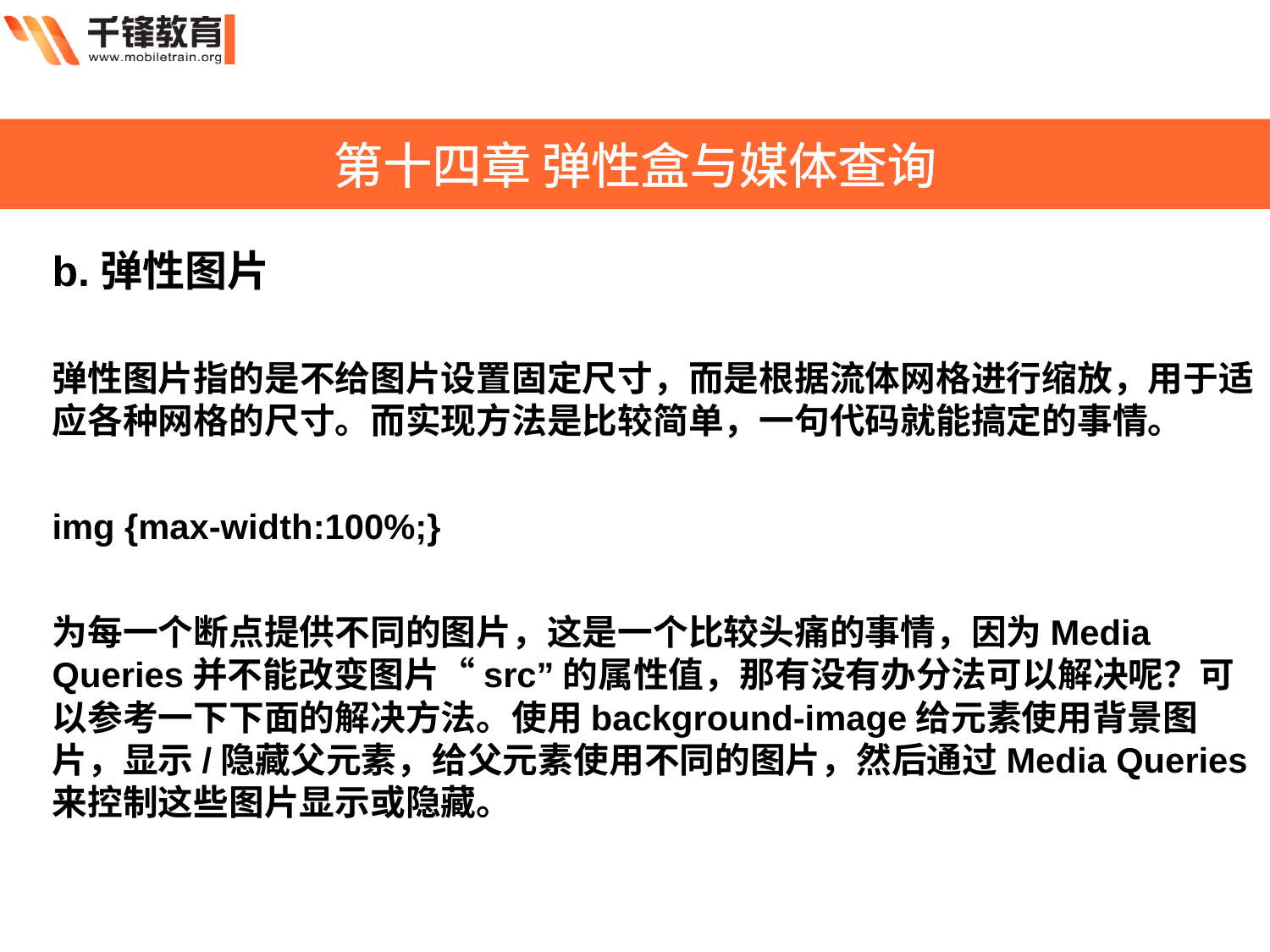

第十四章 弹性盒与媒体查询
b.弹性图片
弹性图片指的是不给图片设置固定尺寸，而是根据流体网格进行缩放，用于适应各种网格的尺寸。而实现方法是比较简单，一句代码就能搞定的事情。

img {max-width:100%;}

为每一个断点提供不同的图片，这是一个比较头痛的事情，因为Media Queries并不能改变图片“src”的属性值，那有没有办分法可以解决呢？可以参考一下下面的解决方法。使用background-image给元素使用背景图片，显示/隐藏父元素，给父元素使用不同的图片，然后通过Media Queries来控制这些图片显示或隐藏。